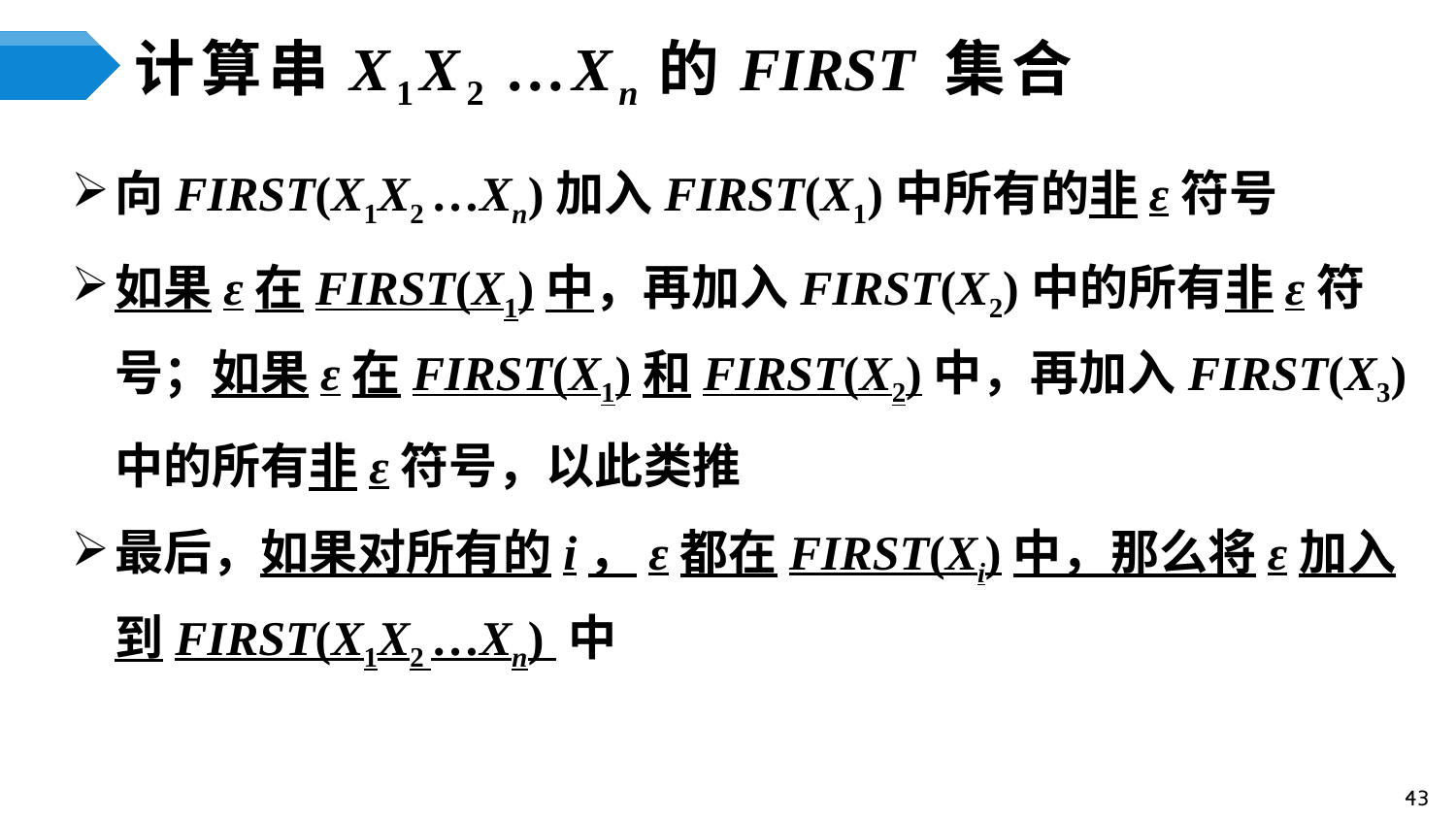

# 计算串X1X2 …Xn的FIRST 集合
向FIRST(X1X2 …Xn)加入FIRST(X1)中所有的非ε符号
如果ε在FIRST(X1)中，再加入FIRST(X2)中的所有非ε符号；如果ε在FIRST(X1)和FIRST(X2)中，再加入FIRST(X3)中的所有非ε符号，以此类推
最后，如果对所有的i，ε都在FIRST(Xi)中，那么将ε加入到FIRST(X1X2 …Xn) 中
43